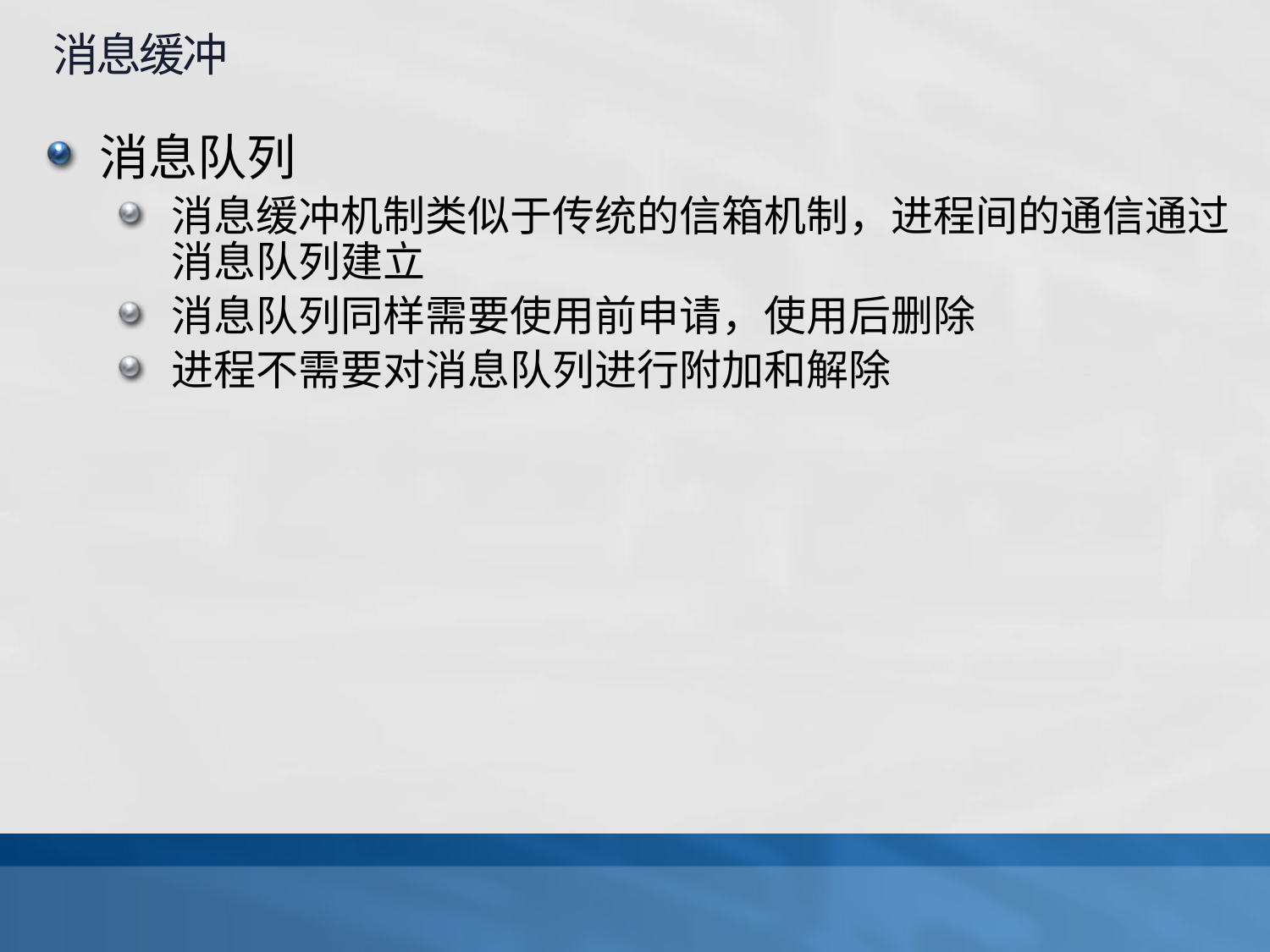

消息缓冲

消息队列
消息缓冲机制类似于传统的信箱机制，进程间的通信通过消息队列建立
消息队列同样需要使用前申请，使用后删除
进程不需要对消息队列进行附加和解除